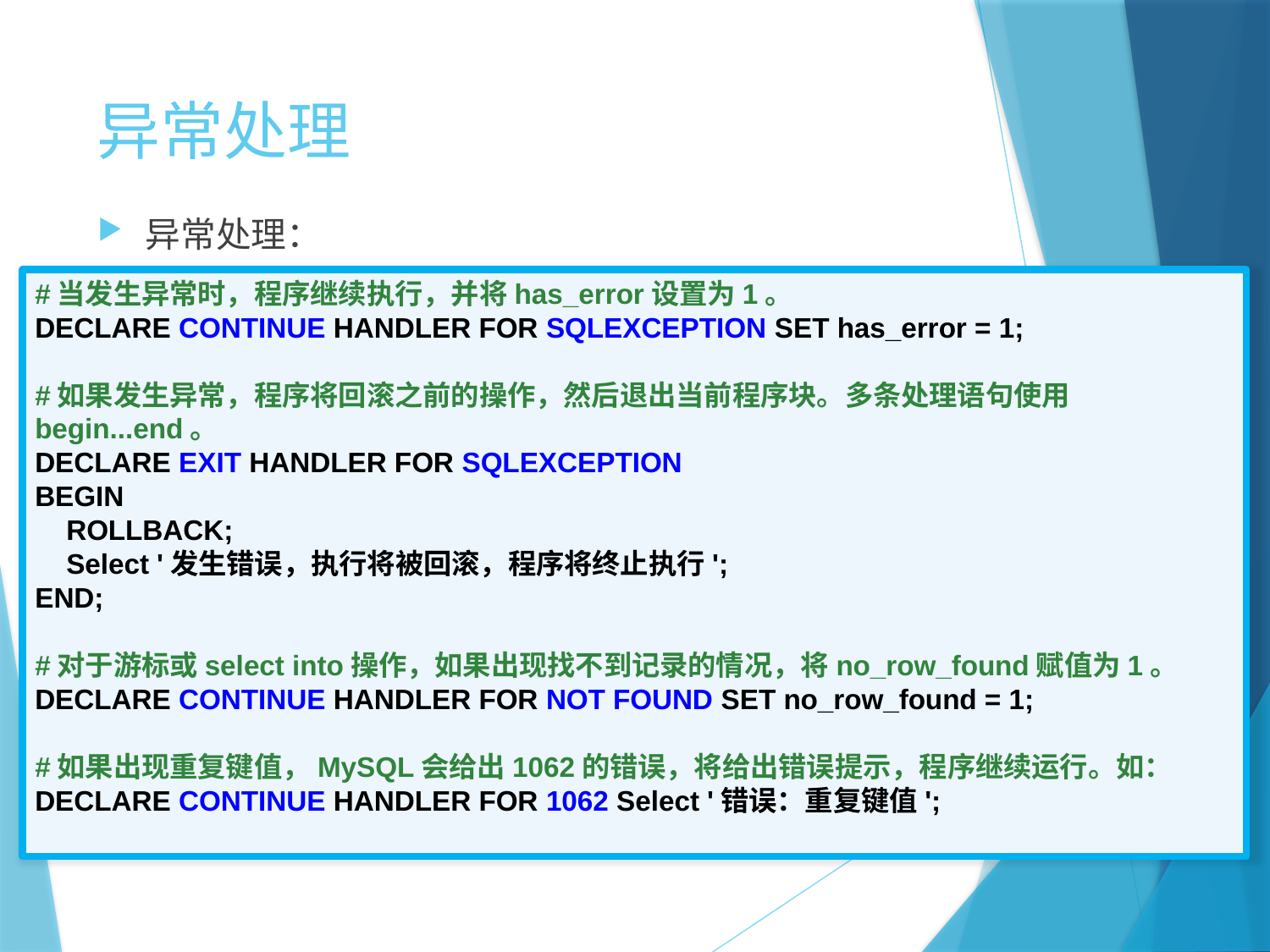

# 异常处理
异常处理：

#当发生异常时，程序继续执行，并将has_error设置为1。
DECLARE CONTINUE HANDLER FOR SQLEXCEPTION SET has_error = 1;

#如果发生异常，程序将回滚之前的操作，然后退出当前程序块。多条处理语句使用begin...end。
DECLARE EXIT HANDLER FOR SQLEXCEPTION
BEGIN
    ROLLBACK;
    Select '发生错误，执行将被回滚，程序将终止执行';
END;

#对于游标或select into操作，如果出现找不到记录的情况，将no_row_found赋值为1。
DECLARE CONTINUE HANDLER FOR NOT FOUND SET no_row_found = 1;

#如果出现重复键值，MySQL会给出1062的错误，将给出错误提示，程序继续运行。如：
DECLARE CONTINUE HANDLER FOR 1062 Select '错误：重复键值';